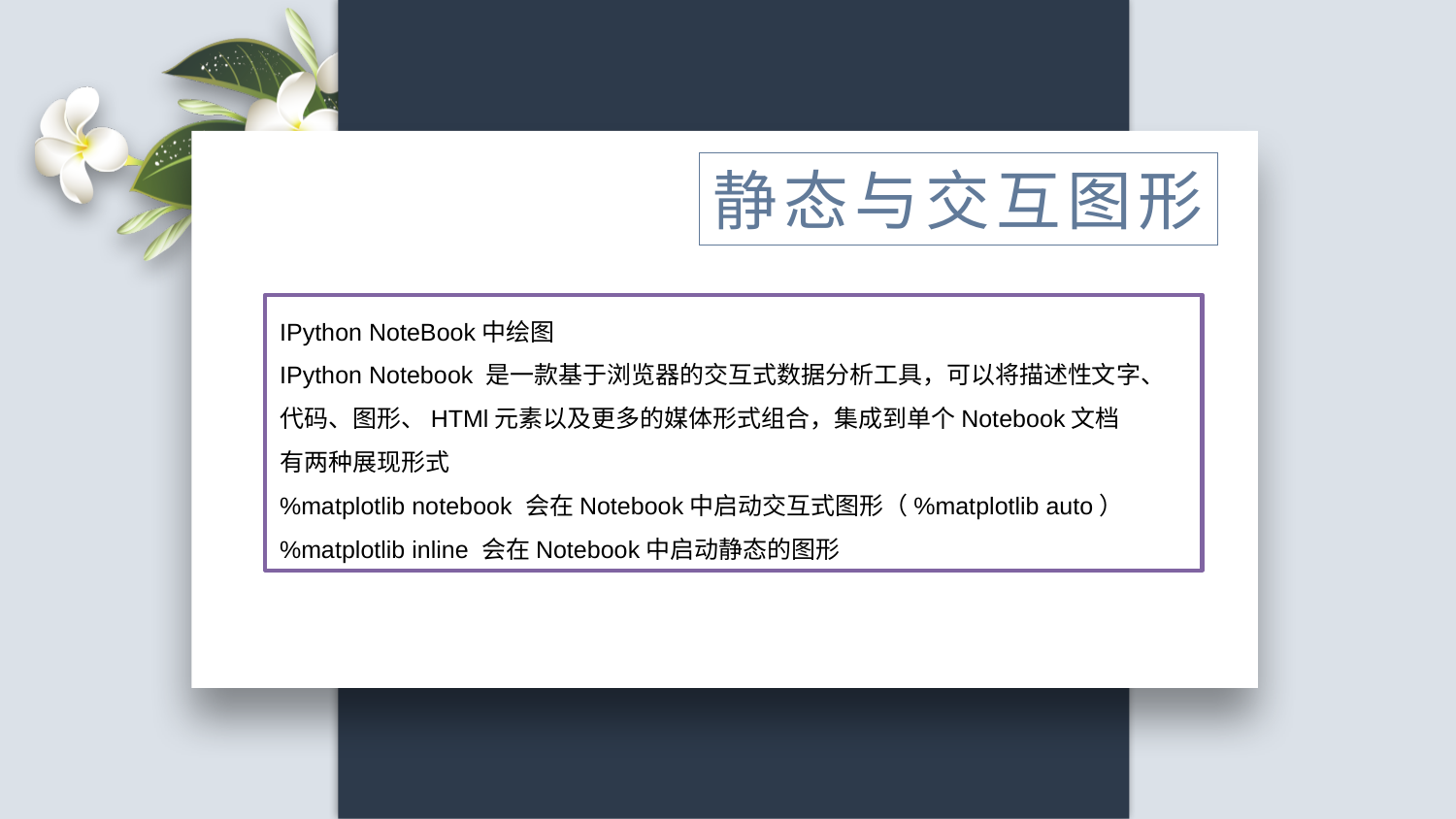

程序员，年二十有二，始从文，连考而不中。 遂习武，练武场上发一矢，中鼓吏，逐之出。 改学IT，自撰一函数，用之，堆栈溢出。
静态与交互图形
IPython NoteBook中绘图
IPython Notebook 是一款基于浏览器的交互式数据分析工具，可以将描述性文字、代码、图形、HTMl元素以及更多的媒体形式组合，集成到单个Notebook文档
有两种展现形式
%matplotlib notebook 会在Notebook中启动交互式图形（%matplotlib auto）
%matplotlib inline 会在Notebook中启动静态的图形